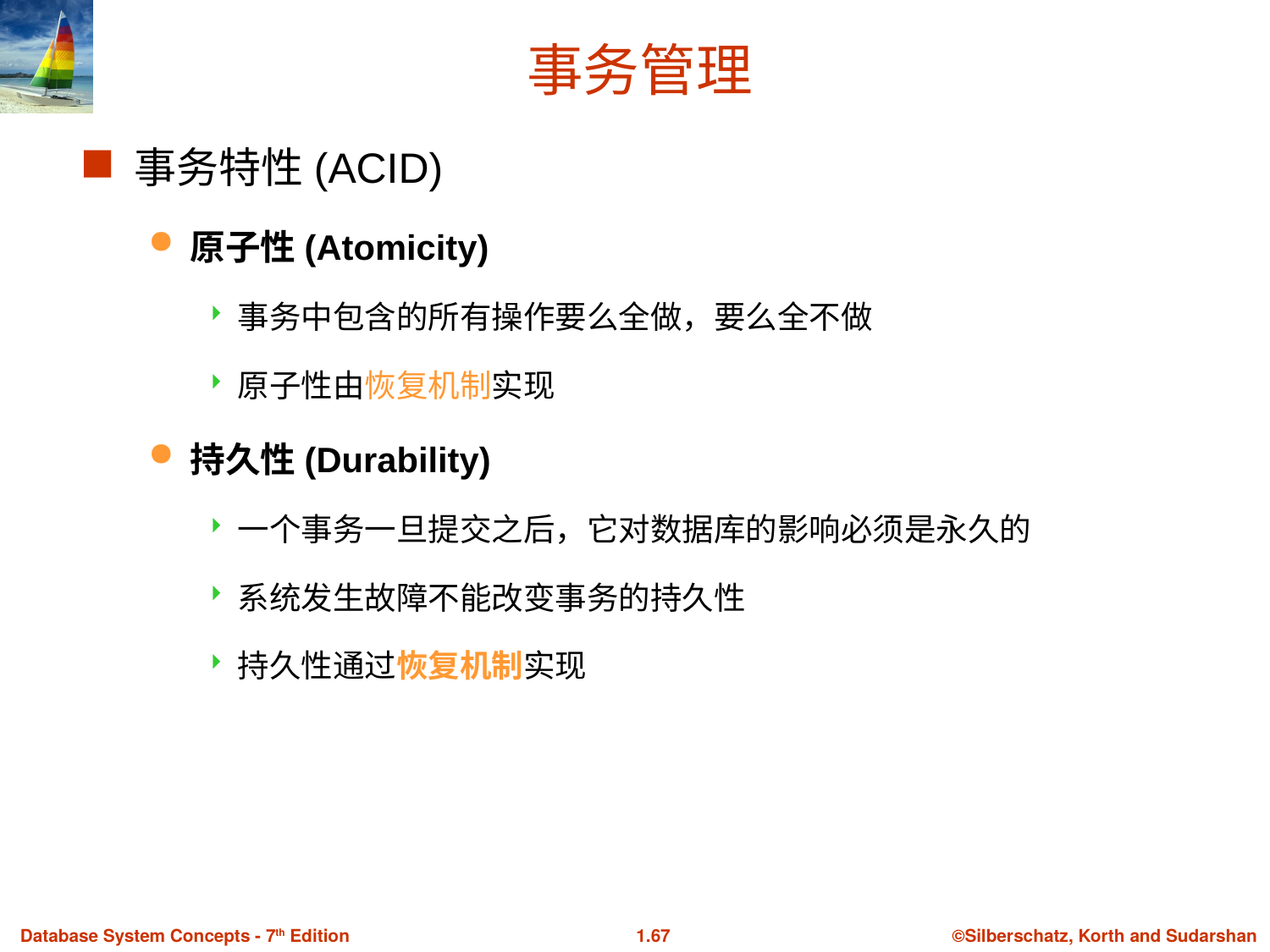

# 事务管理
事务特性(ACID)
原子性(Atomicity)
事务中包含的所有操作要么全做，要么全不做
原子性由恢复机制实现
持久性(Durability)
一个事务一旦提交之后，它对数据库的影响必须是永久的
系统发生故障不能改变事务的持久性
持久性通过恢复机制实现